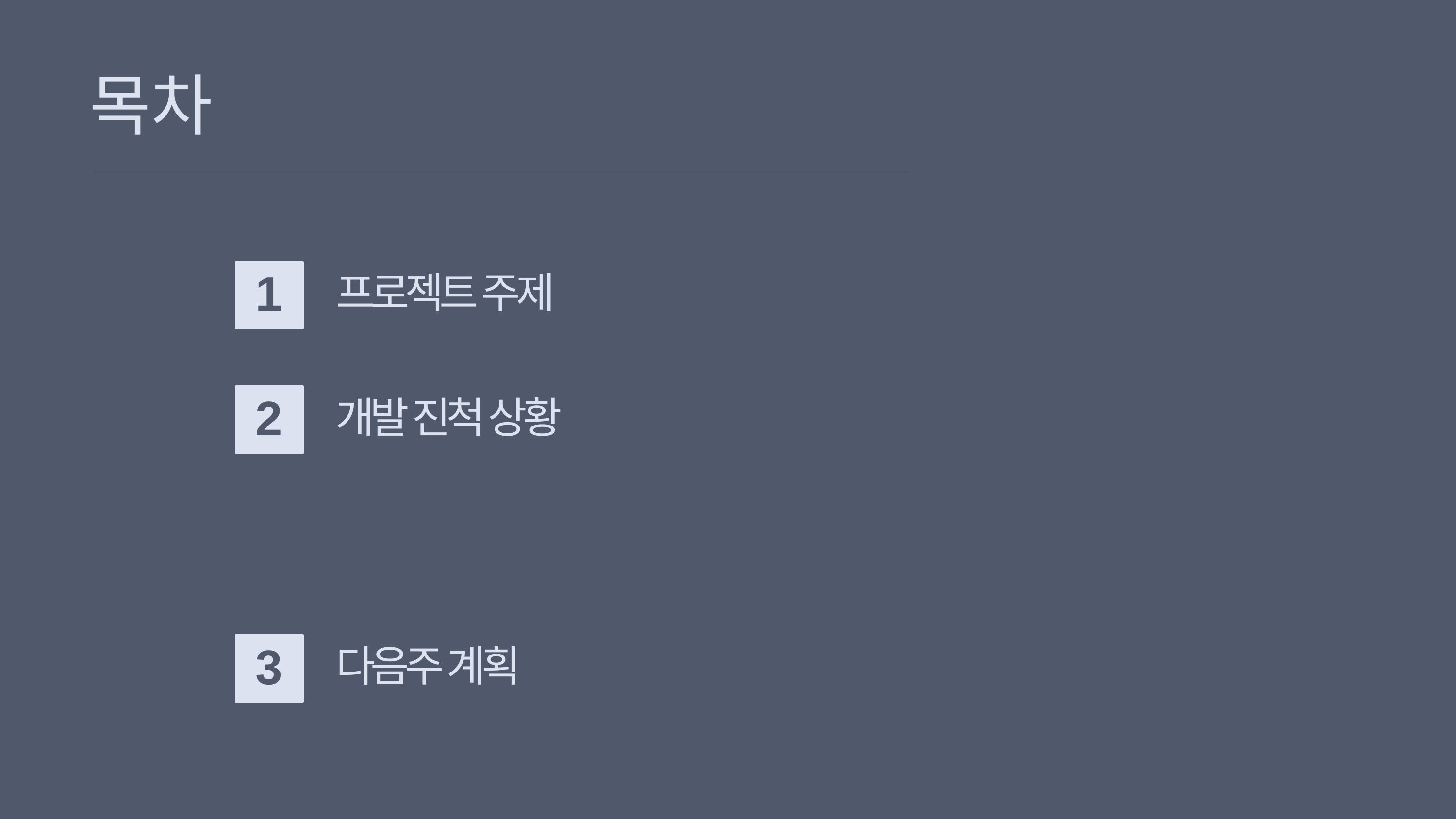

목차
1

프로젝트 주제
2

개발 진척 상황
3

다음주 계획